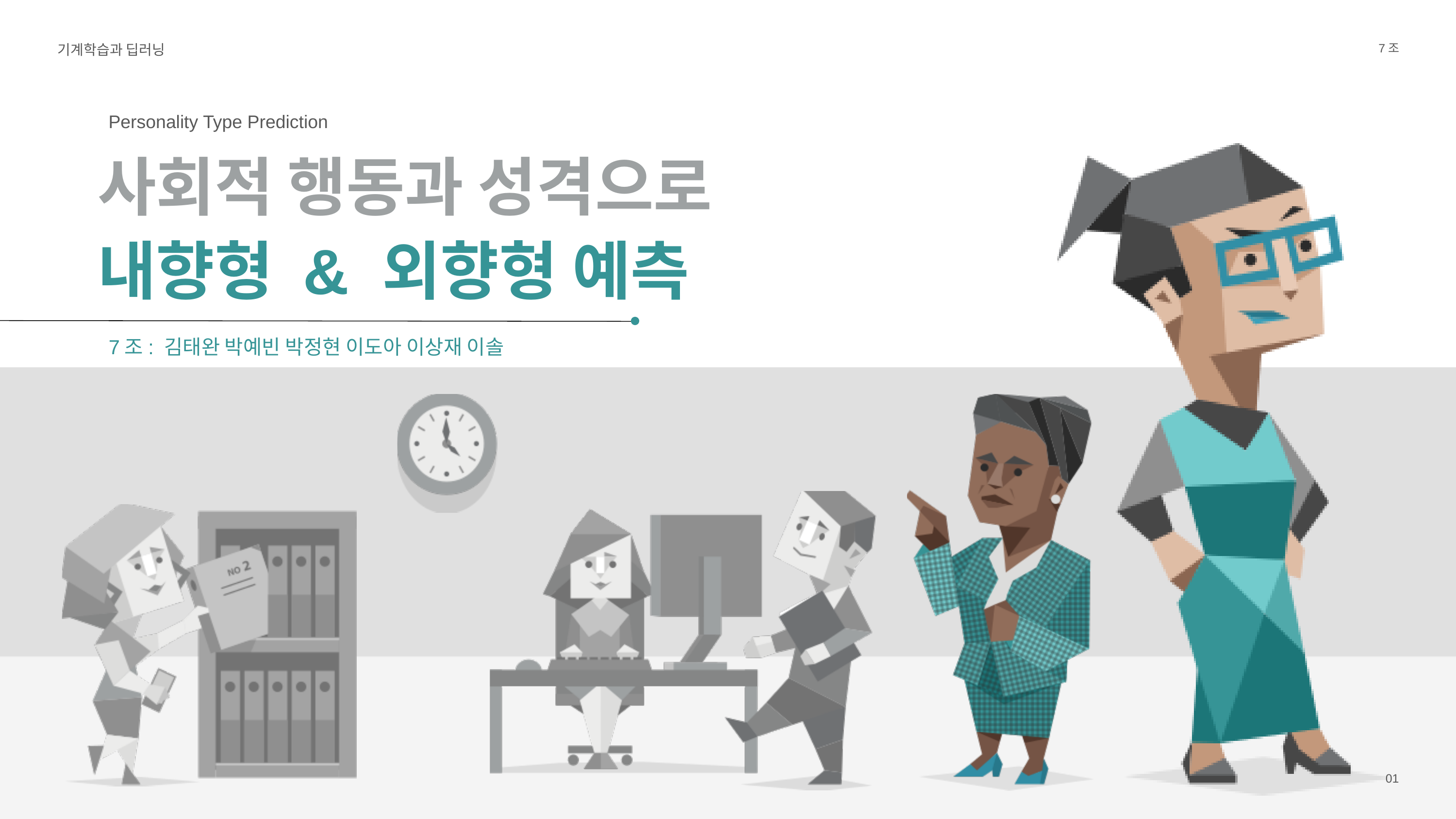

기계학습과 딥러닝
7조
Personality Type Prediction

사회적 행동과 성격으로
내향형 & 외향형 예측

7조: 김태완 박예빈 박정현 이도아 이상재 이솔

01